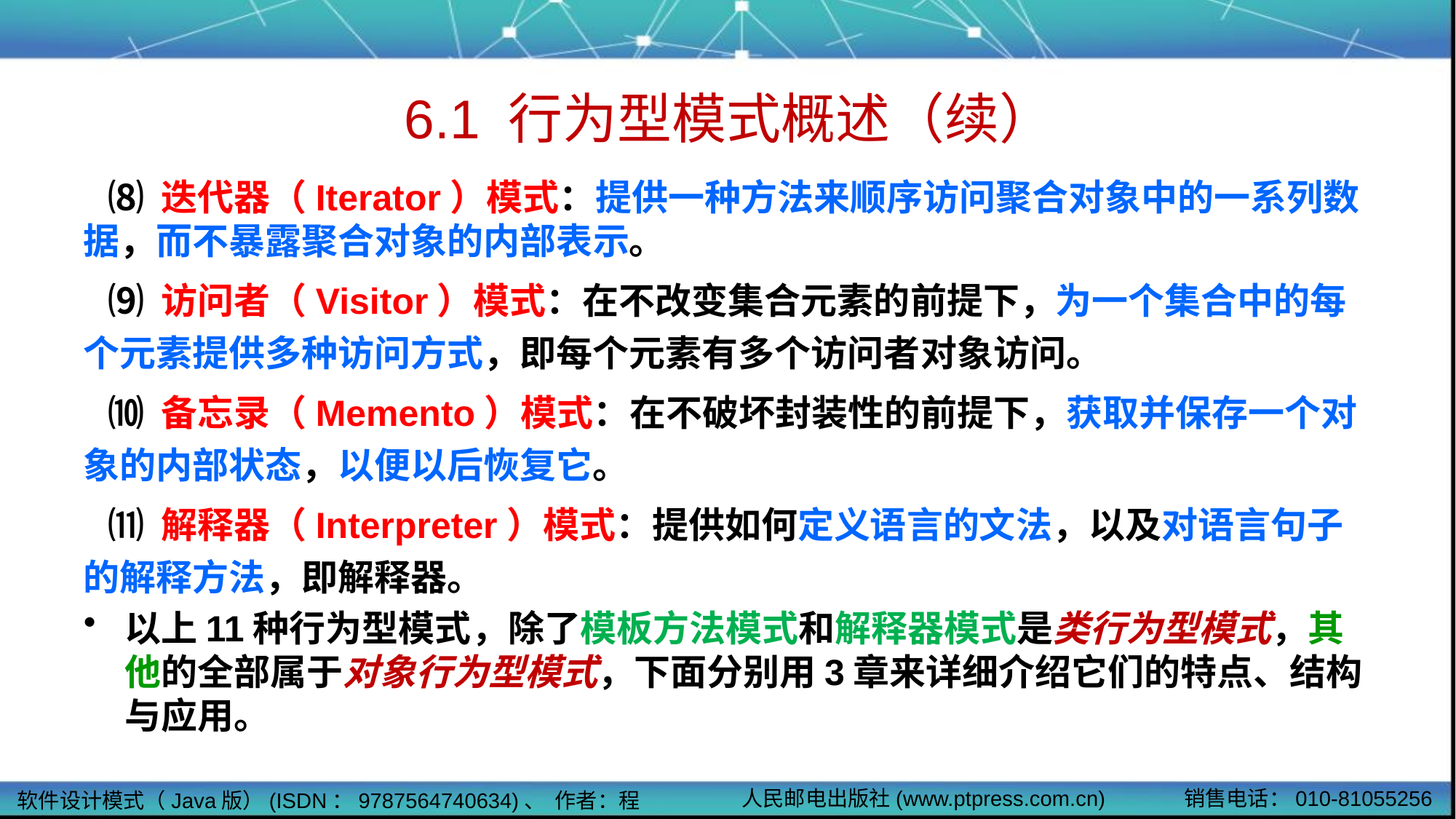

# 6.1 行为型模式概述（续）
   ⑻ 迭代器（Iterator）模式：提供一种方法来顺序访问聚合对象中的一系列数据，而不暴露聚合对象的内部表示。
   ⑼ 访问者（Visitor）模式：在不改变集合元素的前提下，为一个集合中的每个元素提供多种访问方式，即每个元素有多个访问者对象访问。
   ⑽ 备忘录（Memento）模式：在不破坏封装性的前提下，获取并保存一个对象的内部状态，以便以后恢复它。
   ⑾ 解释器（Interpreter）模式：提供如何定义语言的文法，以及对语言句子的解释方法，即解释器。
以上11种行为型模式，除了模板方法模式和解释器模式是类行为型模式，其他的全部属于对象行为型模式，下面分别用3章来详细介绍它们的特点、结构与应用。
人民邮电出版社(www.ptpress.com.cn)
销售电话：010-81055256
软件设计模式（Java版）(ISDN：9787564740634)、  作者：程细柱